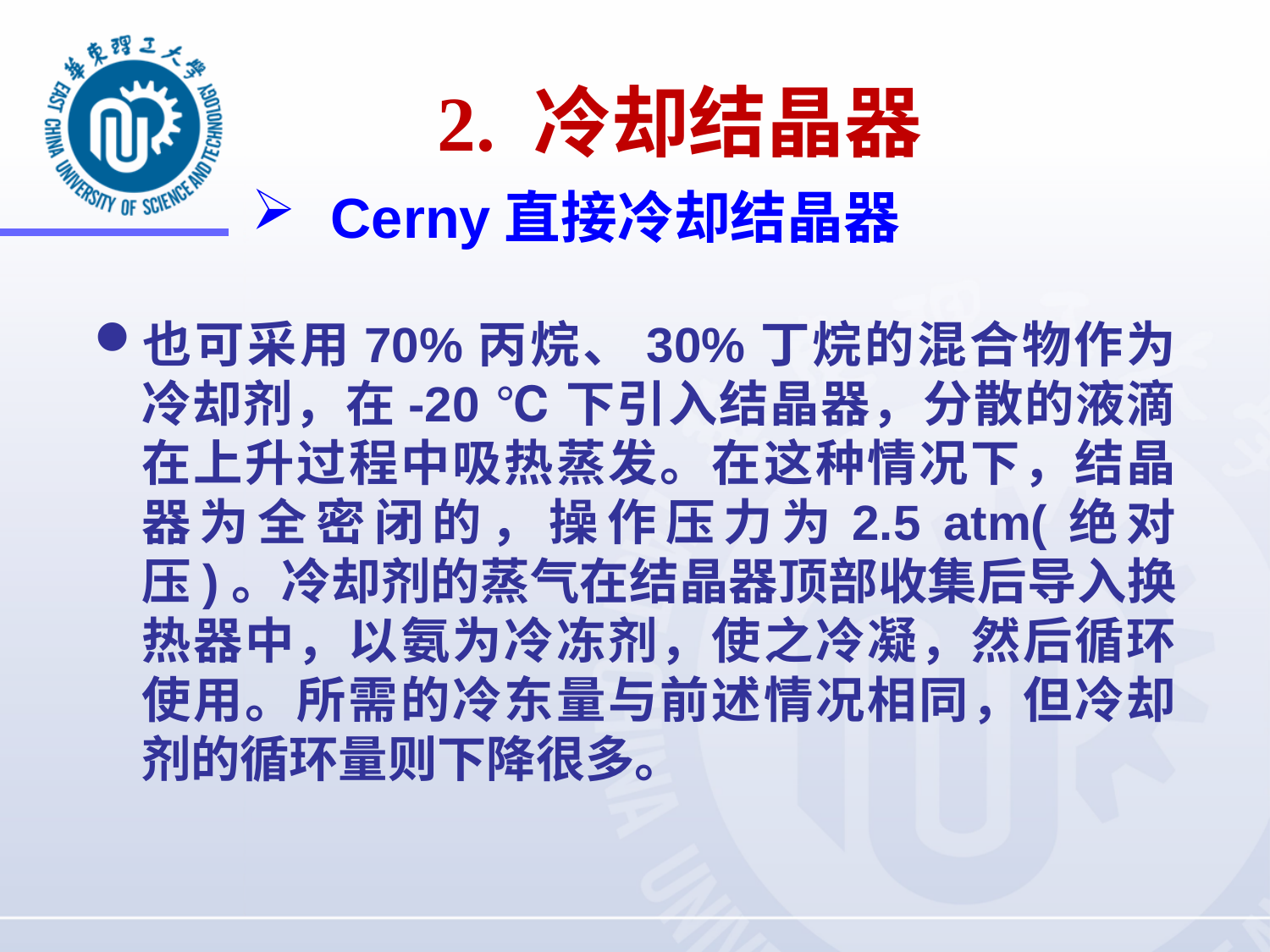

2. 冷却结晶器
Cerny直接冷却结晶器
也可采用70%丙烷、30%丁烷的混合物作为冷却剂，在-20 ℃下引入结晶器，分散的液滴在上升过程中吸热蒸发。在这种情况下，结晶器为全密闭的，操作压力为2.5 atm(绝对压)。冷却剂的蒸气在结晶器顶部收集后导入换热器中，以氨为冷冻剂，使之冷凝，然后循环使用。所需的冷东量与前述情况相同，但冷却剂的循环量则下降很多。